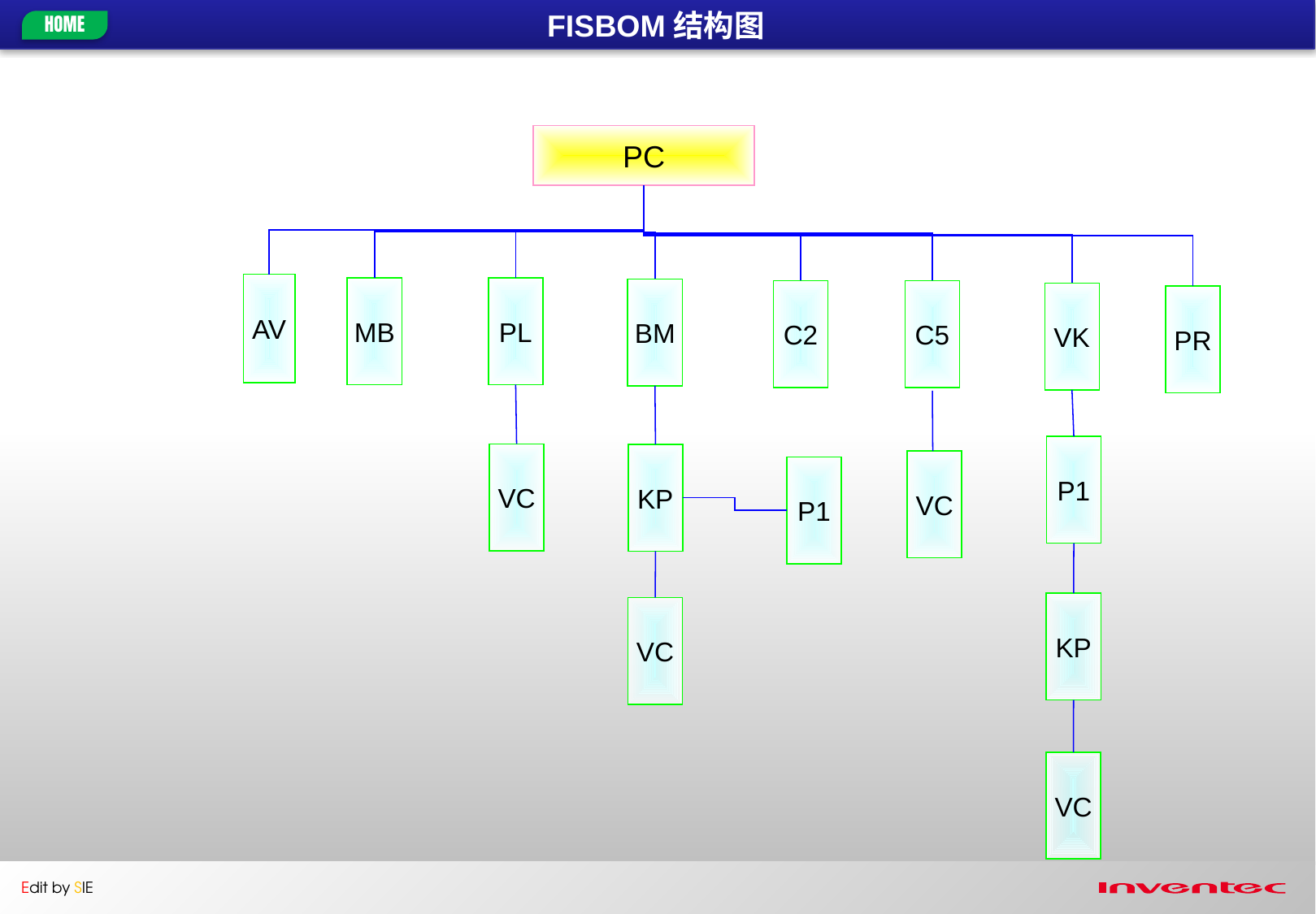

# FISBOM结构图
PC
AV
PL
MB
BM
C2
C5
VK
PR
P1
VC
KP
VC
P1
KP
VC
VC